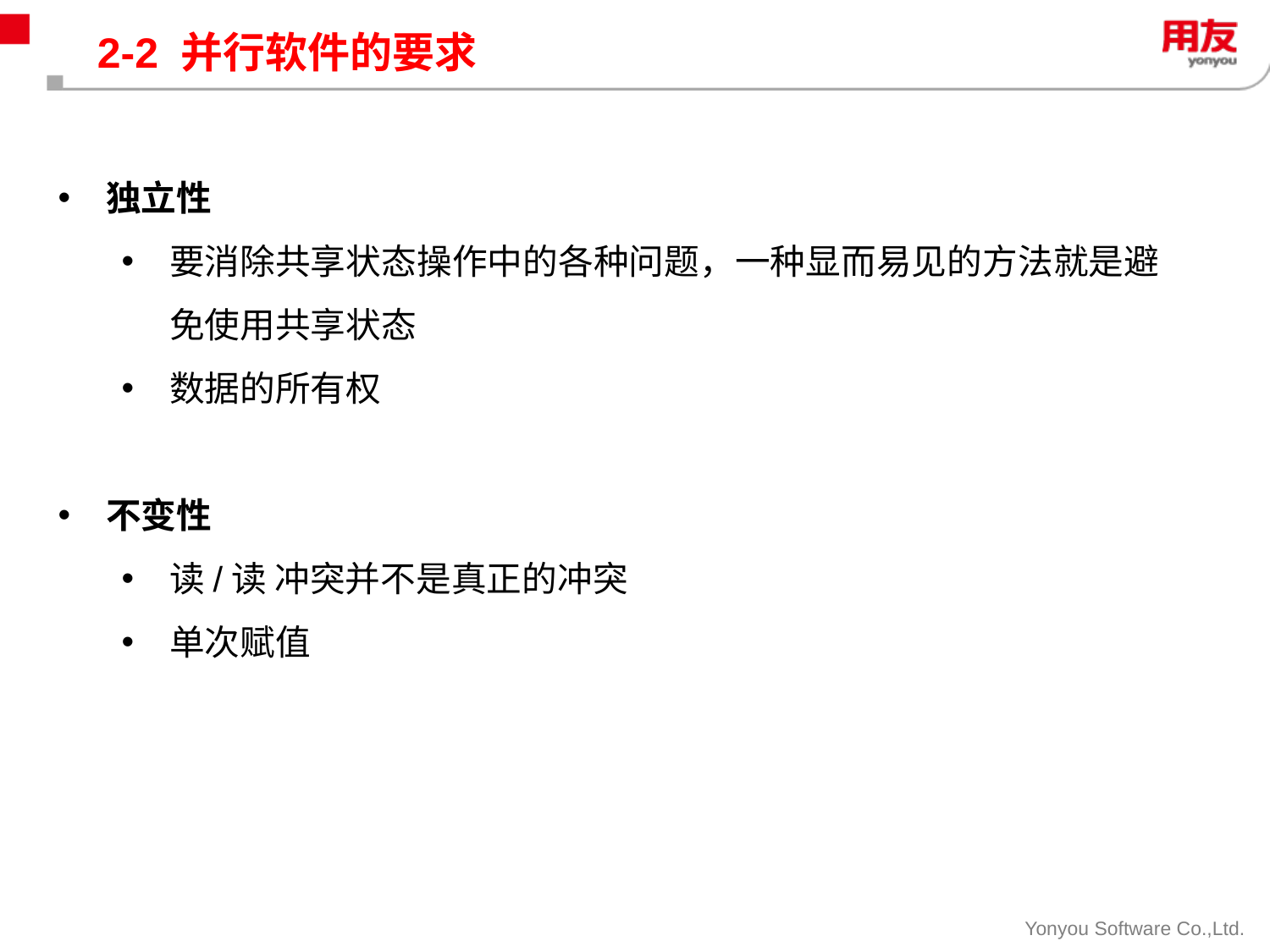

# 2-2 并行软件的要求
独立性
要消除共享状态操作中的各种问题，一种显而易见的方法就是避免使用共享状态
数据的所有权

不变性
读/读 冲突并不是真正的冲突
单次赋值